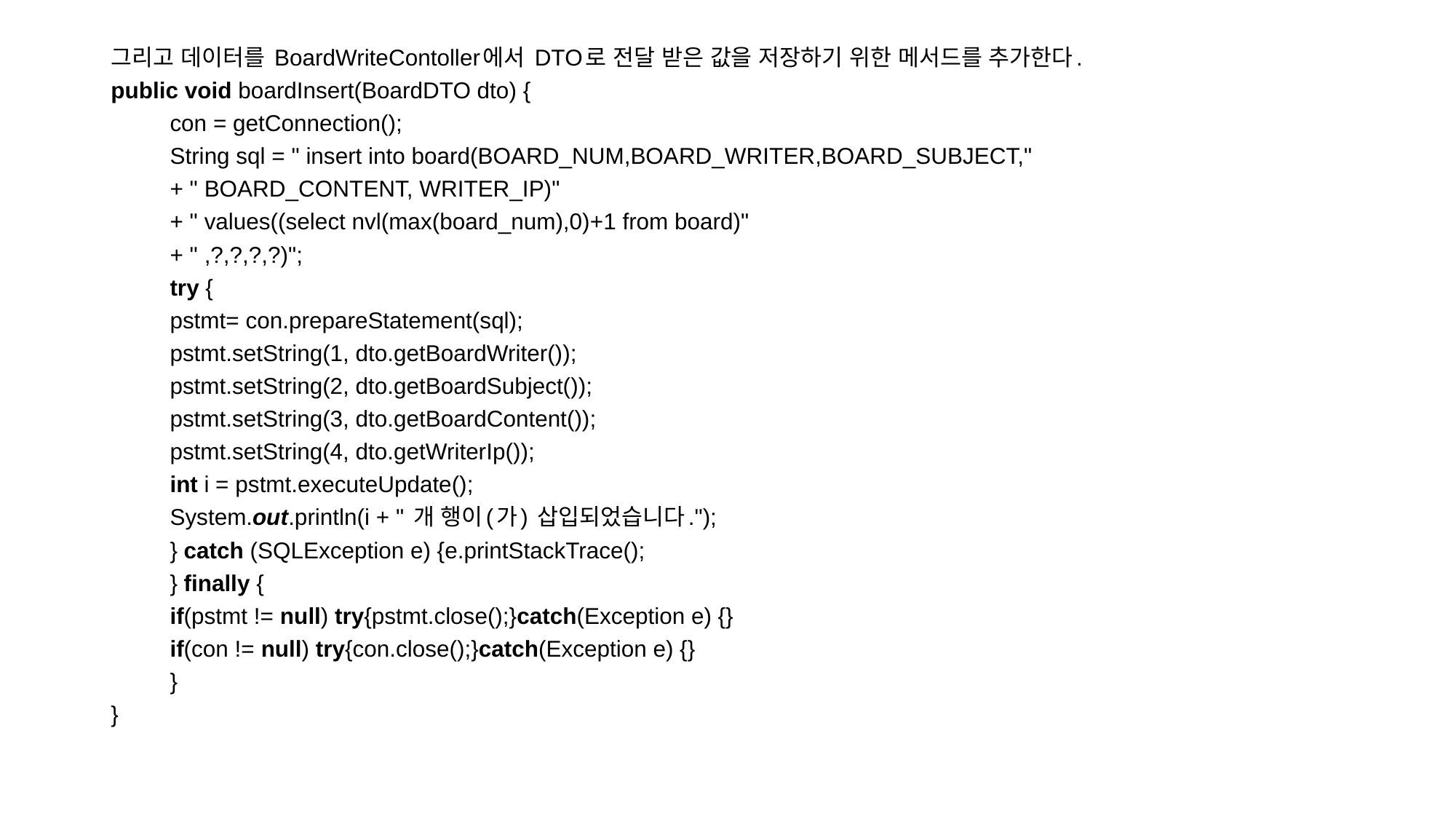

그리고 데이터를 BoardWriteContoller에서 DTO로 전달 받은 값을 저장하기 위한 메서드를 추가한다.
public void boardInsert(BoardDTO dto) {
	con = getConnection();
	String sql = " insert into board(BOARD_NUM,BOARD_WRITER,BOARD_SUBJECT,"
		+ " BOARD_CONTENT, WRITER_IP)"
		+ " values((select nvl(max(board_num),0)+1 from board)"
		+ " ,?,?,?,?)";
	try {
		pstmt= con.prepareStatement(sql);
		pstmt.setString(1, dto.getBoardWriter());
		pstmt.setString(2, dto.getBoardSubject());
		pstmt.setString(3, dto.getBoardContent());
		pstmt.setString(4, dto.getWriterIp());
		int i = pstmt.executeUpdate();
		System.out.println(i + " 개 행이(가) 삽입되었습니다.");
	} catch (SQLException e) {e.printStackTrace();
	} finally {
		if(pstmt != null) try{pstmt.close();}catch(Exception e) {}
		if(con != null) try{con.close();}catch(Exception e) {}
	}
}